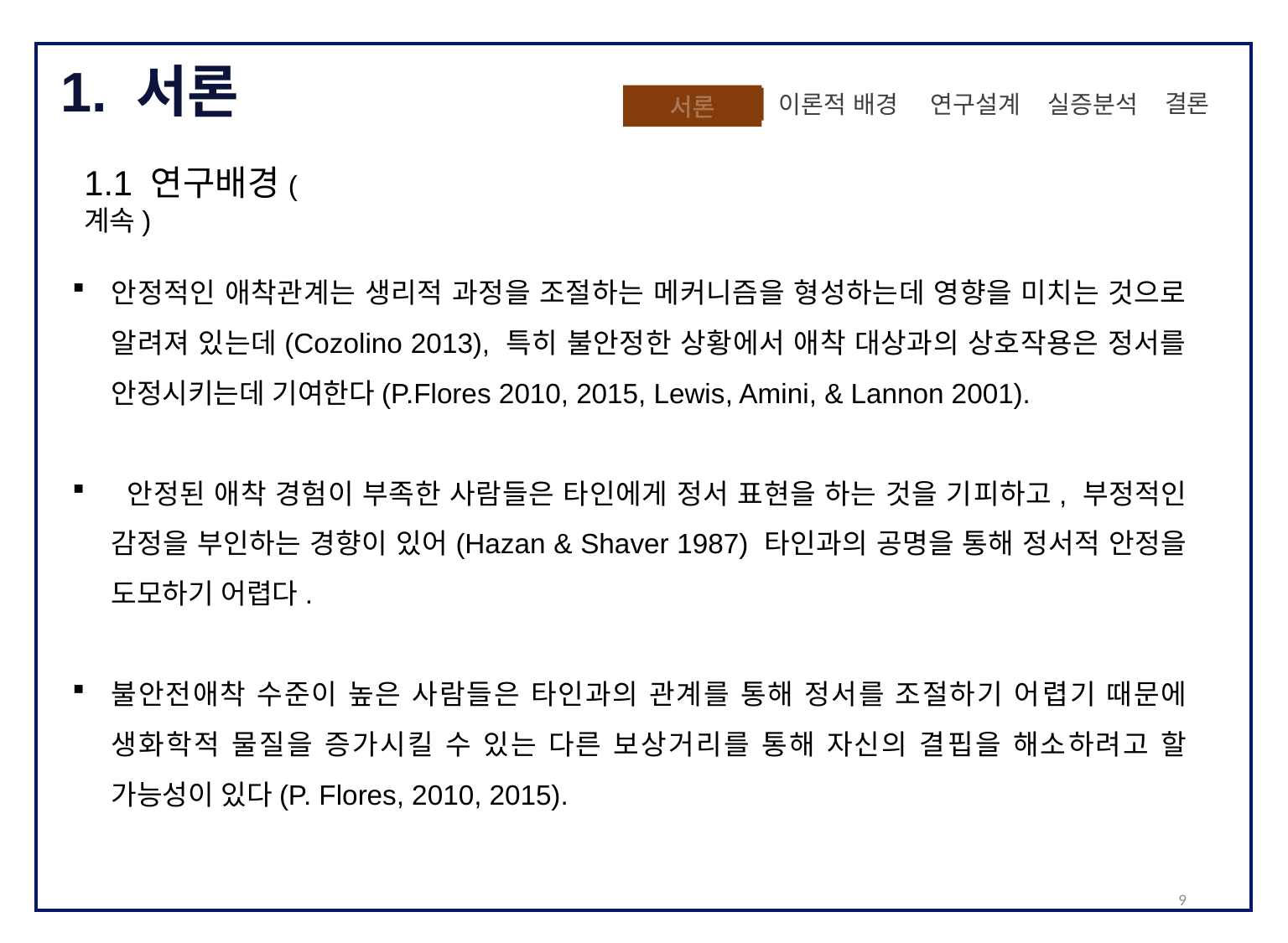

1. 서론
 결론
실증분석
이론적 배경
 연구설계
서론

1.1 연구배경(계속)
안정적인 애착관계는 생리적 과정을 조절하는 메커니즘을 형성하는데 영향을 미치는 것으로 알려져 있는데(Cozolino 2013), 특히 불안정한 상황에서 애착 대상과의 상호작용은 정서를 안정시키는데 기여한다(P.Flores 2010, 2015, Lewis, Amini, & Lannon 2001).

 안정된 애착 경험이 부족한 사람들은 타인에게 정서 표현을 하는 것을 기피하고, 부정적인 감정을 부인하는 경향이 있어(Hazan & Shaver 1987) 타인과의 공명을 통해 정서적 안정을 도모하기 어렵다.

불안전애착 수준이 높은 사람들은 타인과의 관계를 통해 정서를 조절하기 어렵기 때문에 생화학적 물질을 증가시킬 수 있는 다른 보상거리를 통해 자신의 결핍을 해소하려고 할 가능성이 있다(P. Flores, 2010, 2015).
9